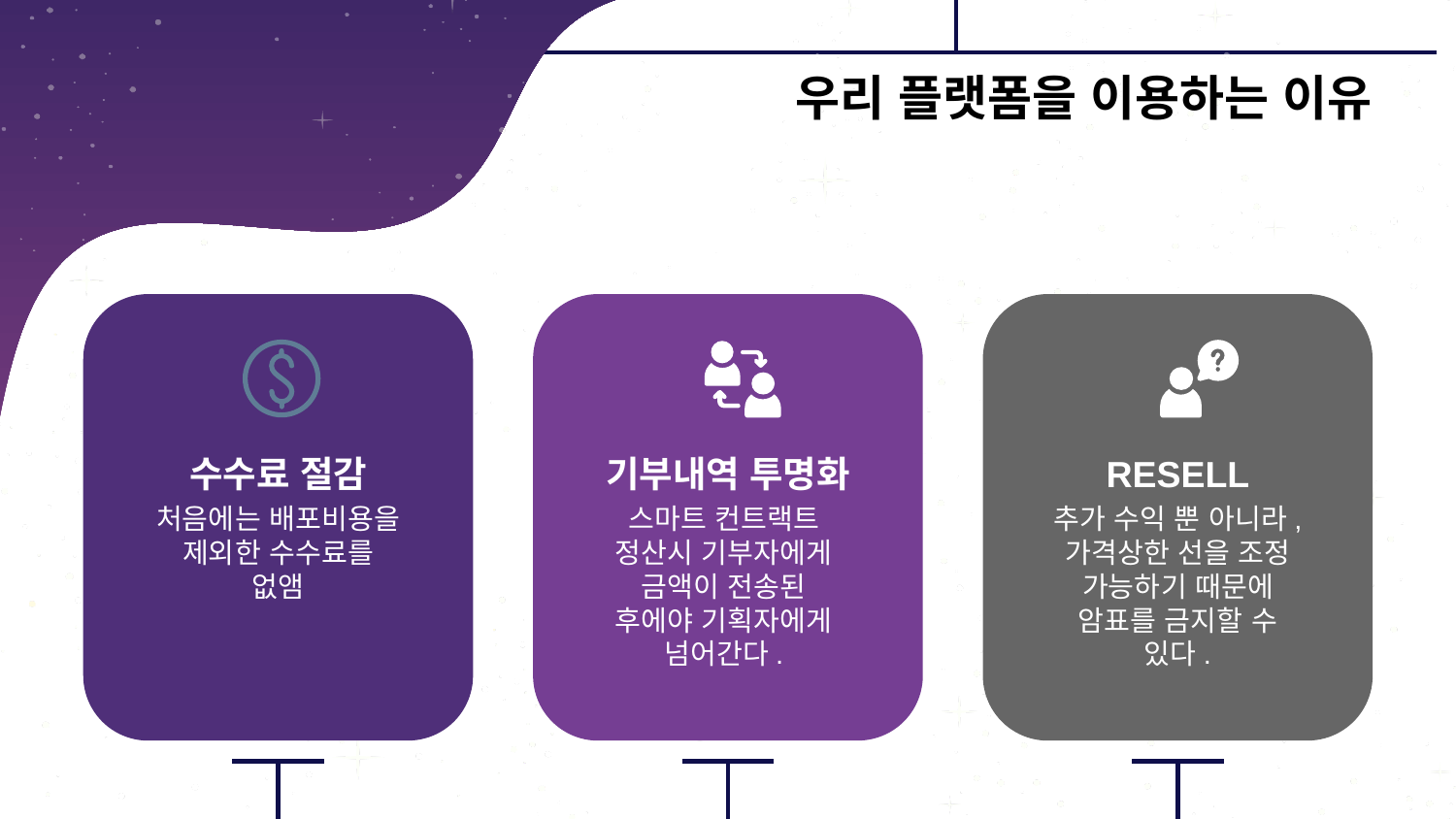

# 우리 플랫폼을 이용하는 이유

수수료 절감
기부내역 투명화
RESELL
스마트 컨트랙트
정산시 기부자에게 금액이 전송된 후에야 기획자에게 넘어간다.
처음에는 배포비용을 제외한 수수료를 없앰
추가 수익 뿐 아니라, 가격상한 선을 조정 가능하기 때문에 암표를 금지할 수 있다.